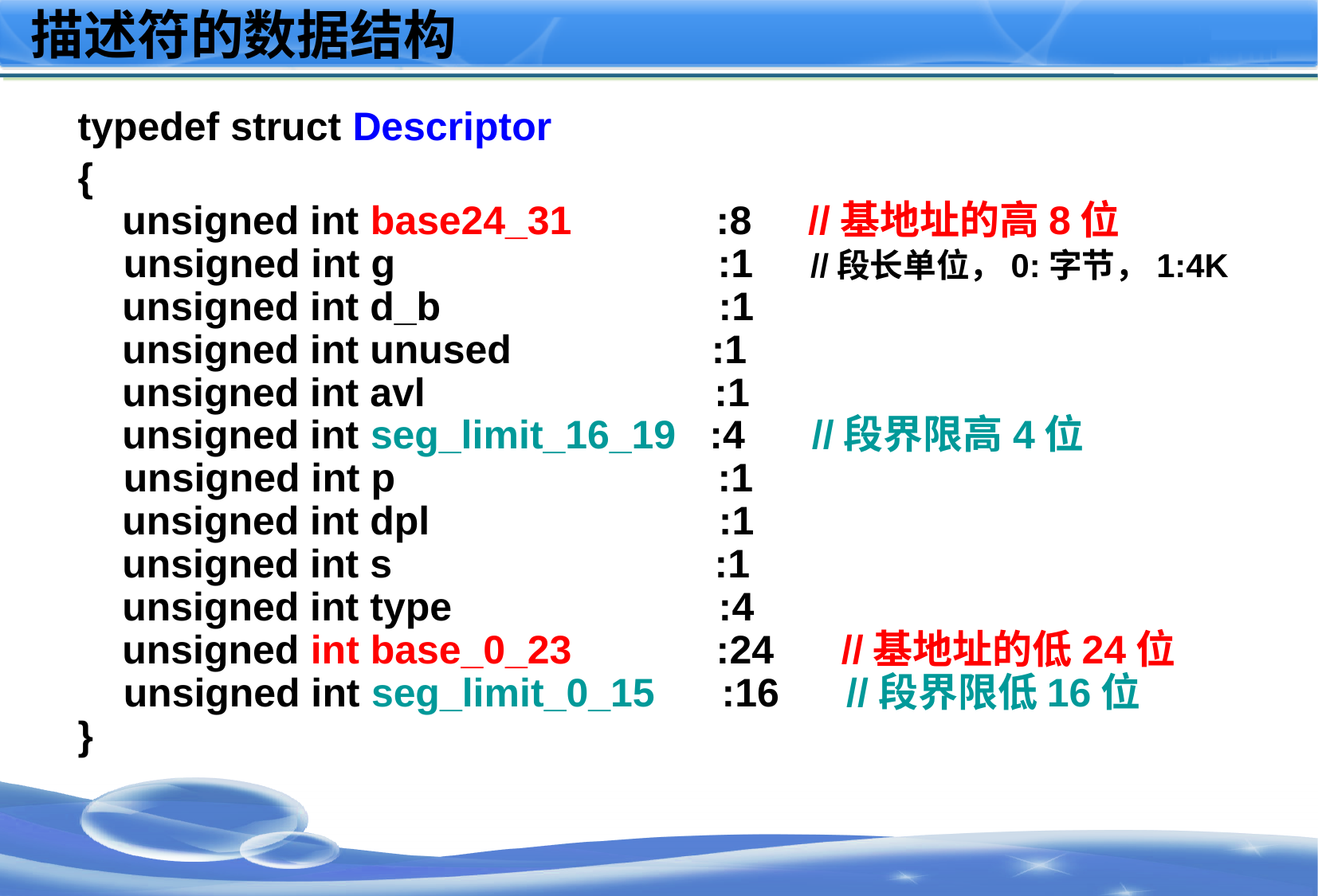

# 描述符的数据结构
typedef struct Descriptor
{
    unsigned int base24_31             :8     //基地址的高8位
    unsigned int g                             :1     //段长单位，0:字节，1:4K
    unsigned int d_b                         :1
    unsigned int unused                  :1
    unsigned int avl                          :1
    unsigned int seg_limit_16_19   :4      //段界限高4位
    unsigned int p                             :1
    unsigned int dpl                          :1
    unsigned int s                             :1
    unsigned int type                        :4
    unsigned int base_0_23             :24      //基地址的低24位
    unsigned int seg_limit_0_15      :16      //段界限低16位
}